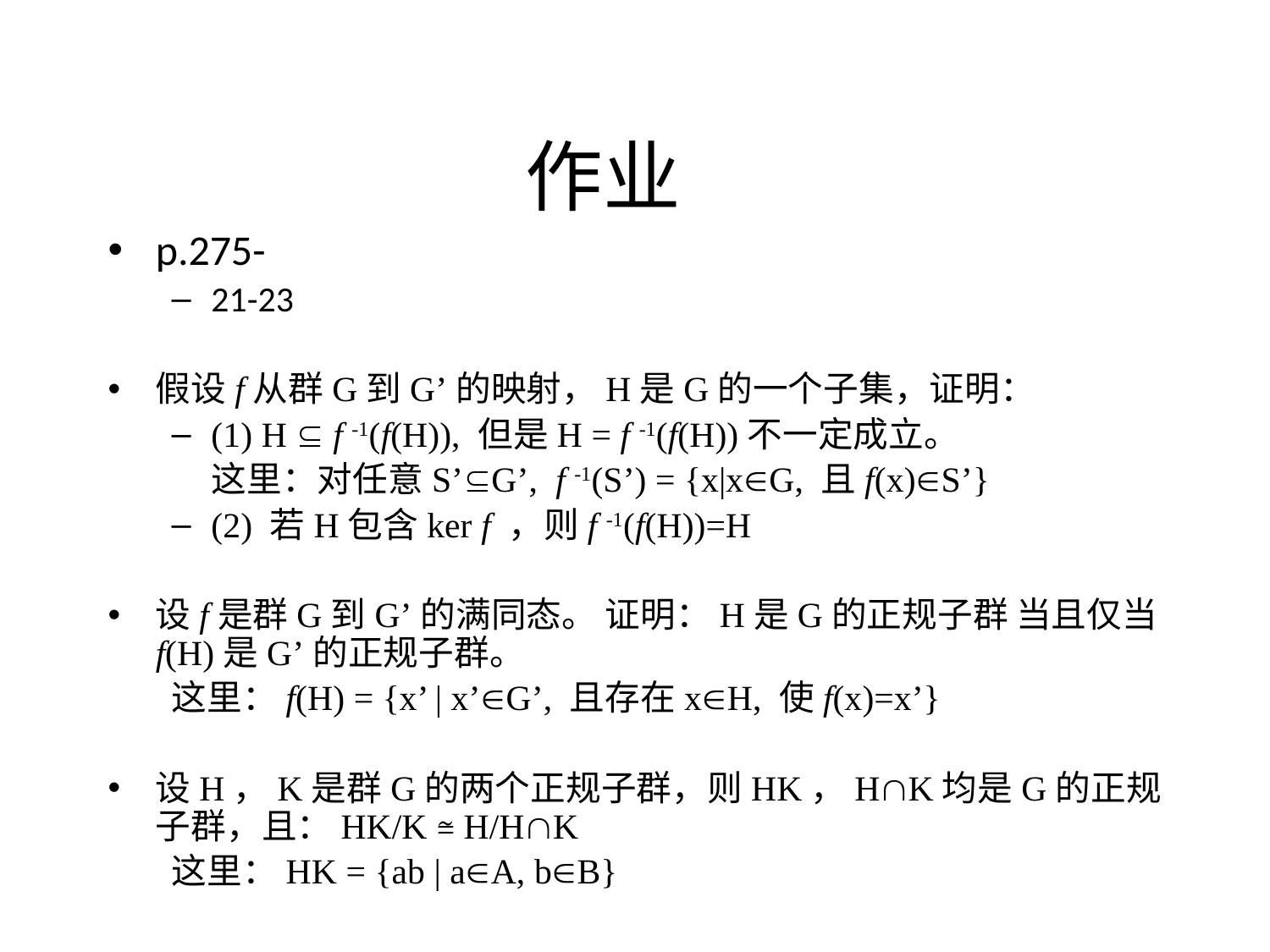

# 作业
p.275-
21-23

假设f从群G到G’的映射，H是G的一个子集，证明：
(1) H ⊆ f -1(f(H)), 但是H = f -1(f(H))不一定成立。
    这里：对任意S’⊆G’,  f -1(S’) = {x|x∈G, 且f(x)∈S’}
(2) 若H包含ker f ，则f -1(f(H))=H

设f是群G到G’的满同态。 证明：H是G的正规子群 当且仅当 f(H)是G’的正规子群。
这里：f(H) = {x’ | x’∈G’, 且存在x∈H, 使f(x)=x’}

设H，K是群G的两个正规子群，则HK，H∩K均是G的正规子群，且：HK/K ≅ H/H∩K
这里：HK = {ab | a∈A, b∈B}